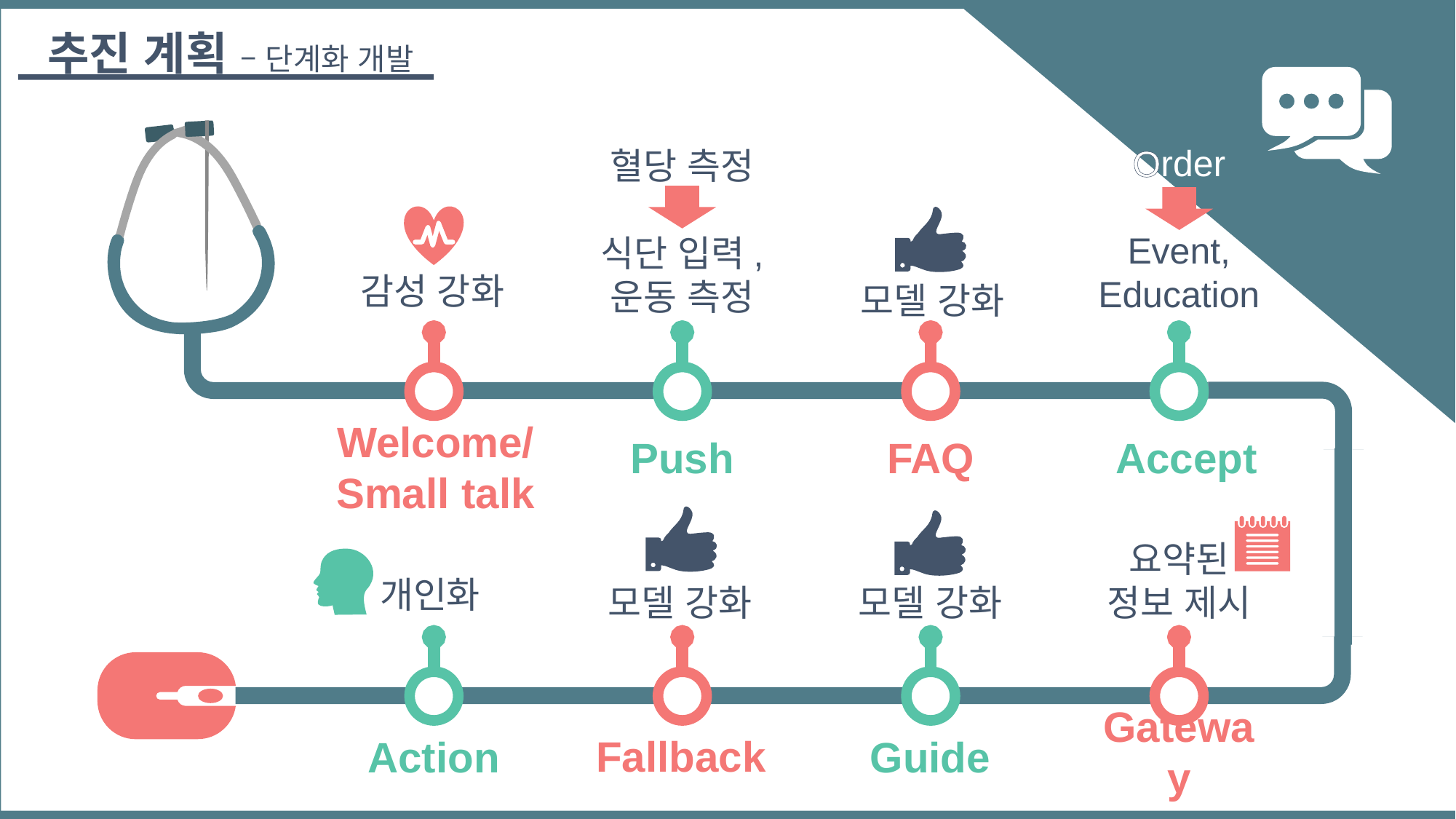

추진 계획 – 단계화 개발

Order

Event, Education
혈당 측정

식단 입력,
운동 측정

감성 강화
모델 강화

Welcome/
Small talk
FAQ
Accept
Push

요약된
정보 제시

개인화
모델 강화
모델 강화

Gateway
Fallback
Action
Guide